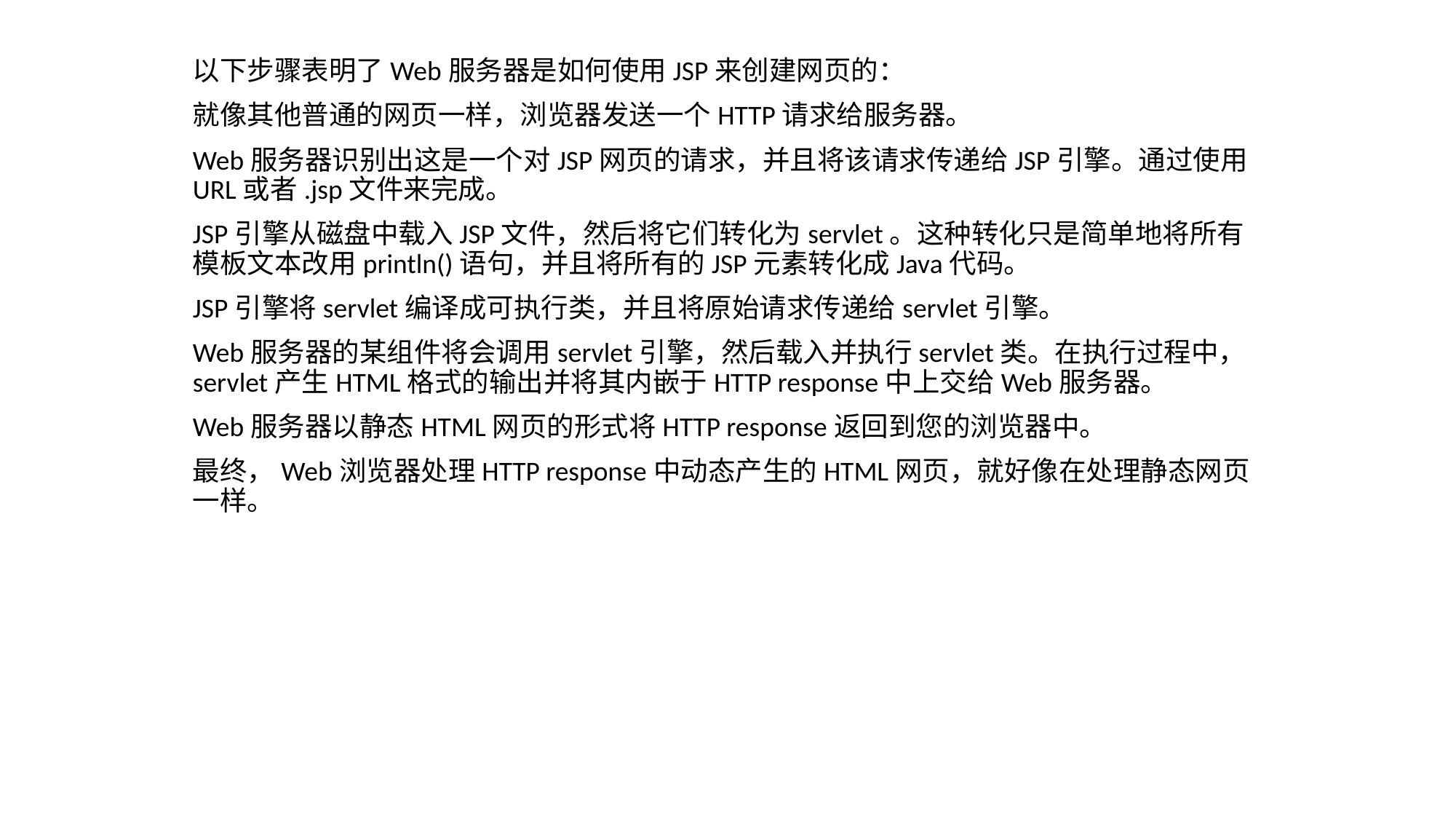

以下步骤表明了Web服务器是如何使用JSP来创建网页的：
就像其他普通的网页一样，浏览器发送一个HTTP请求给服务器。
Web服务器识别出这是一个对JSP网页的请求，并且将该请求传递给JSP引擎。通过使用URL或者.jsp文件来完成。
JSP引擎从磁盘中载入JSP文件，然后将它们转化为servlet。这种转化只是简单地将所有模板文本改用println()语句，并且将所有的JSP元素转化成Java代码。
JSP引擎将servlet编译成可执行类，并且将原始请求传递给servlet引擎。
Web服务器的某组件将会调用servlet引擎，然后载入并执行servlet类。在执行过程中，servlet产生HTML格式的输出并将其内嵌于HTTP response中上交给Web服务器。
Web服务器以静态HTML网页的形式将HTTP response返回到您的浏览器中。
最终，Web浏览器处理HTTP response中动态产生的HTML网页，就好像在处理静态网页一样。